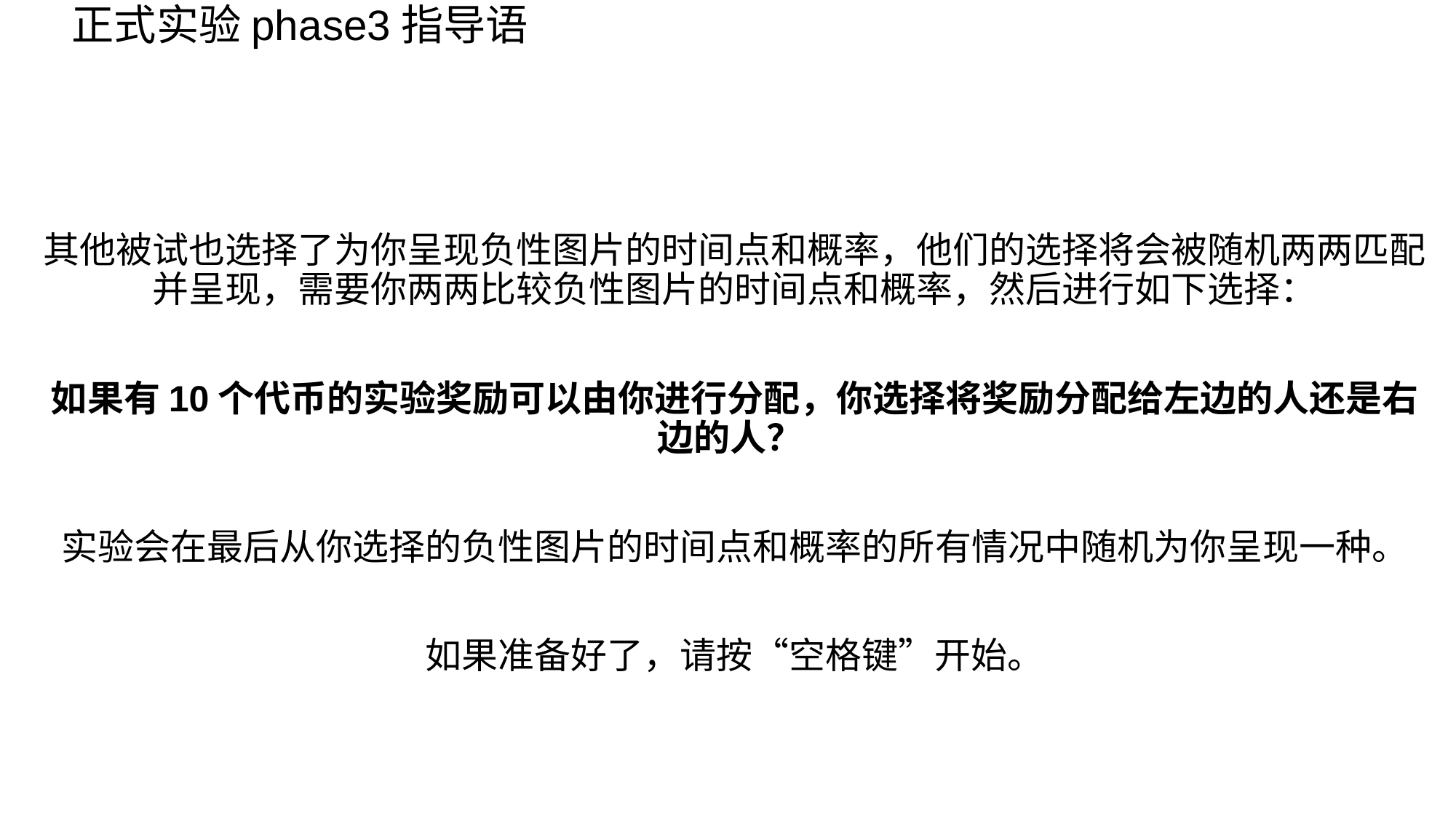

# 正式实验phase3指导语

其他被试也选择了为你呈现负性图片的时间点和概率，他们的选择将会被随机两两匹配并呈现，需要你两两比较负性图片的时间点和概率，然后进行如下选择：

如果有10个代币的实验奖励可以由你进行分配，你选择将奖励分配给左边的人还是右边的人？

实验会在最后从你选择的负性图片的时间点和概率的所有情况中随机为你呈现一种。

如果准备好了，请按“空格键”开始。